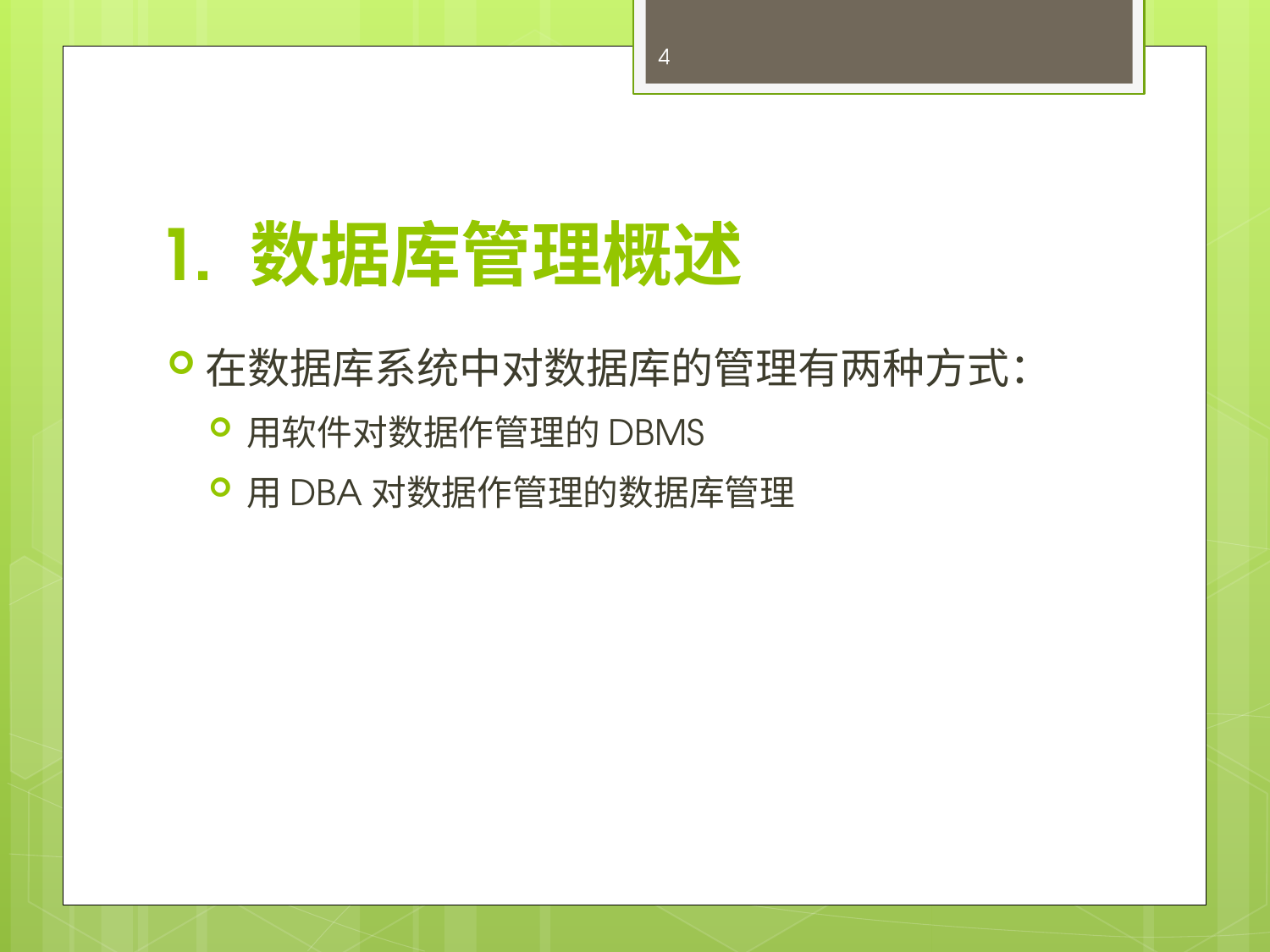

4
# 1. 数据库管理概述
在数据库系统中对数据库的管理有两种方式：
用软件对数据作管理的DBMS
用DBA对数据作管理的数据库管理